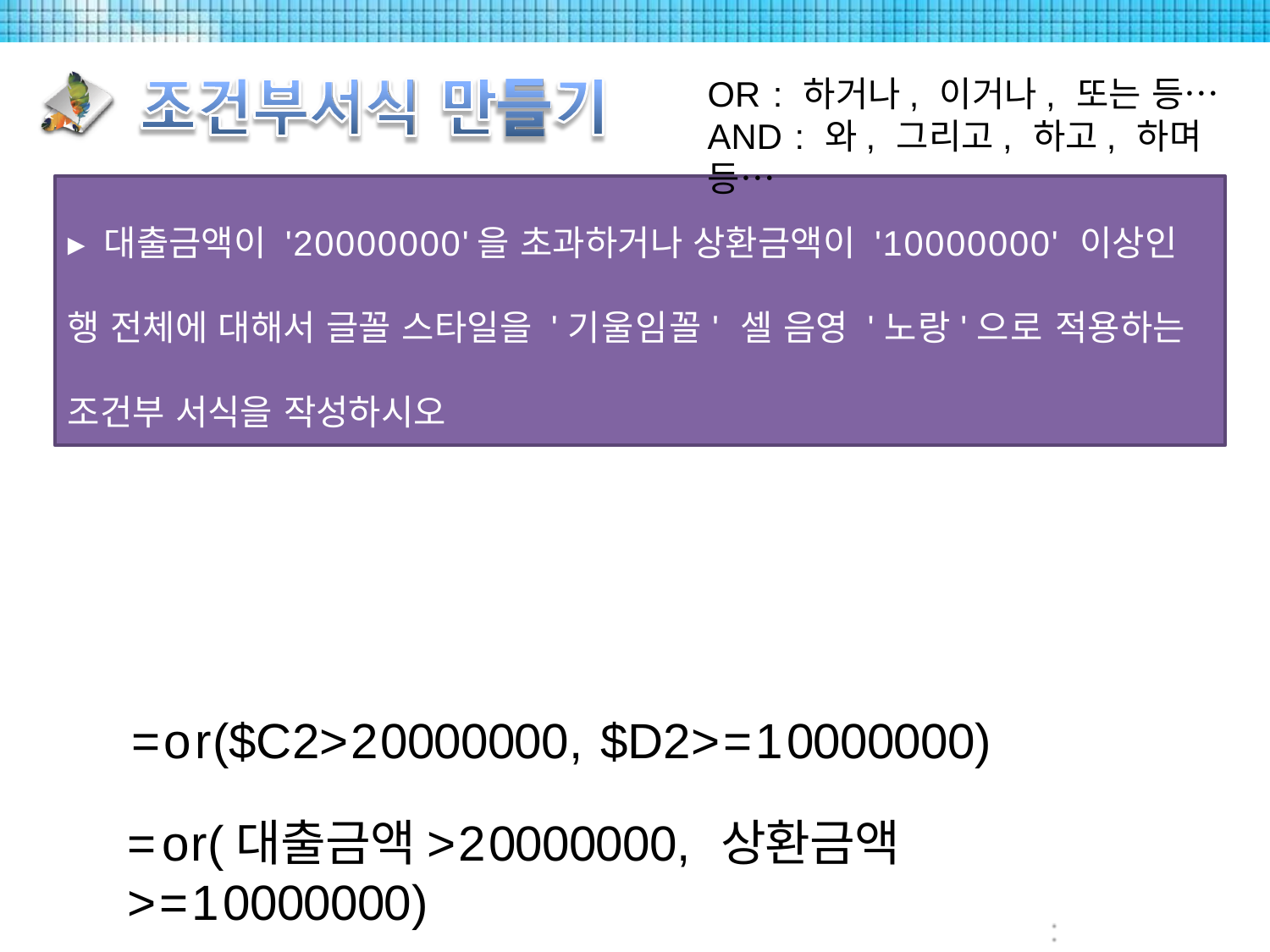

OR : 하거나, 이거나, 또는 등… AND : 와, 그리고, 하고, 하며 등…

▸ 대출금액이 '20000000'을 초과하거나 상환금액이 '10000000' 이상인 행 전체에 대해서 글꼴 스타일을 '기울임꼴' 셀 음영 '노랑'으로 적용하는 조건부 서식을 작성하시오
=or($C2>20000000, $D2>=10000000)

=or(대출금액>20000000, 상환금액>=10000000)